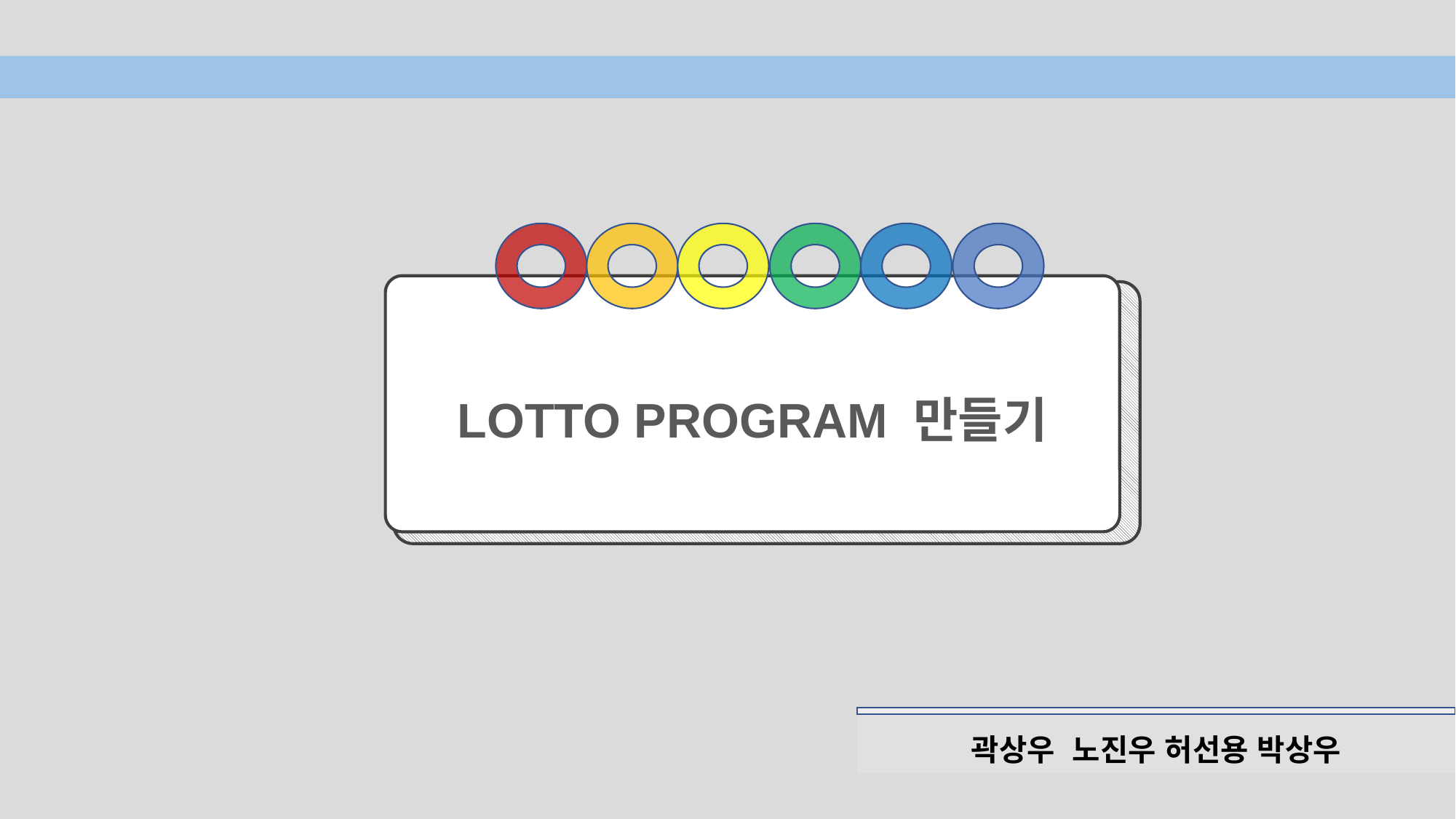

LOTTO PROGRAM 만들기

곽상우  노진우 허선용 박상우